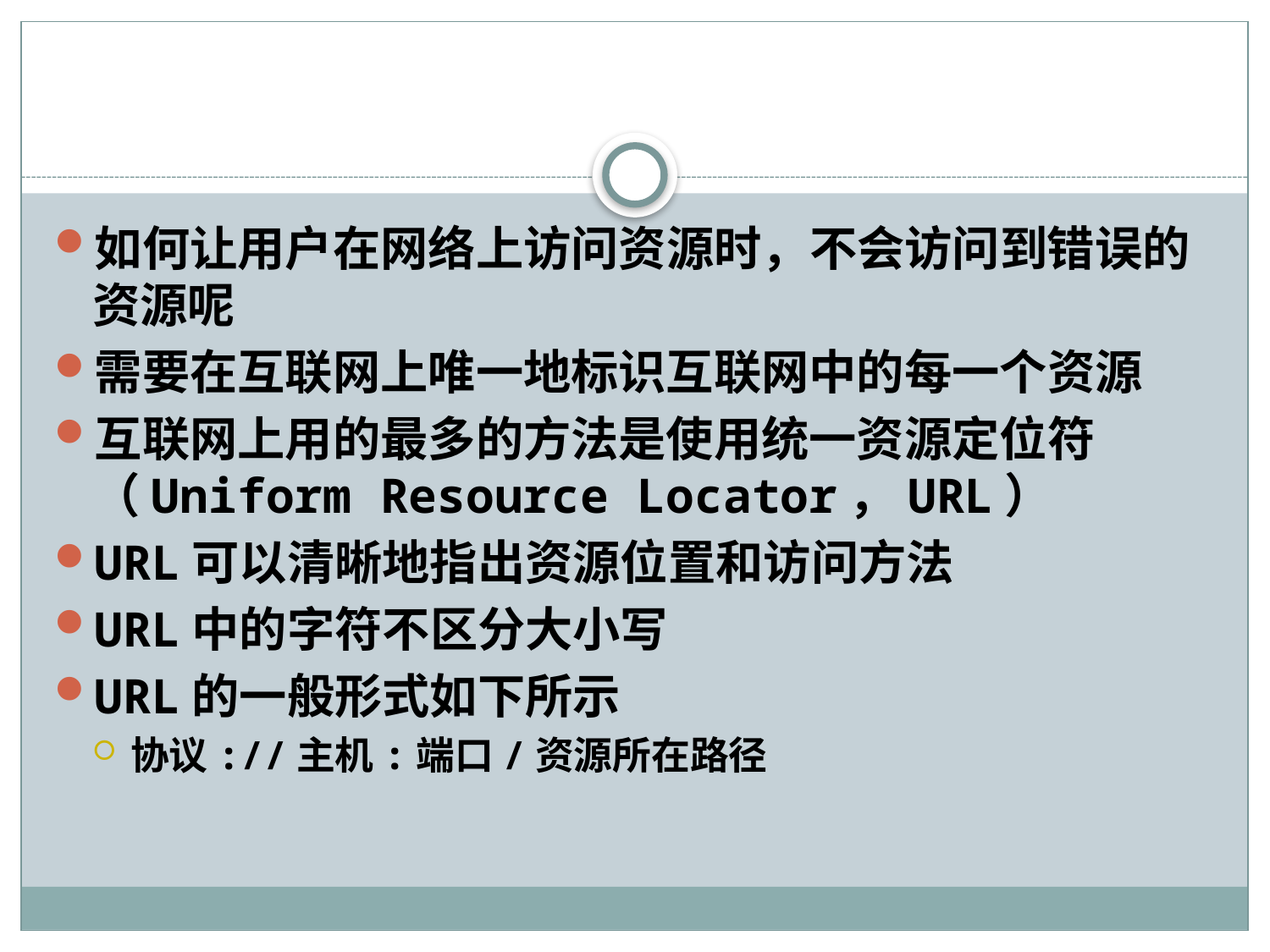

#
如何让用户在网络上访问资源时，不会访问到错误的资源呢
需要在互联网上唯一地标识互联网中的每一个资源
互联网上用的最多的方法是使用统一资源定位符（Uniform Resource Locator，URL）
URL可以清晰地指出资源位置和访问方法
URL中的字符不区分大小写
URL的一般形式如下所示
协议://主机:端口/资源所在路径